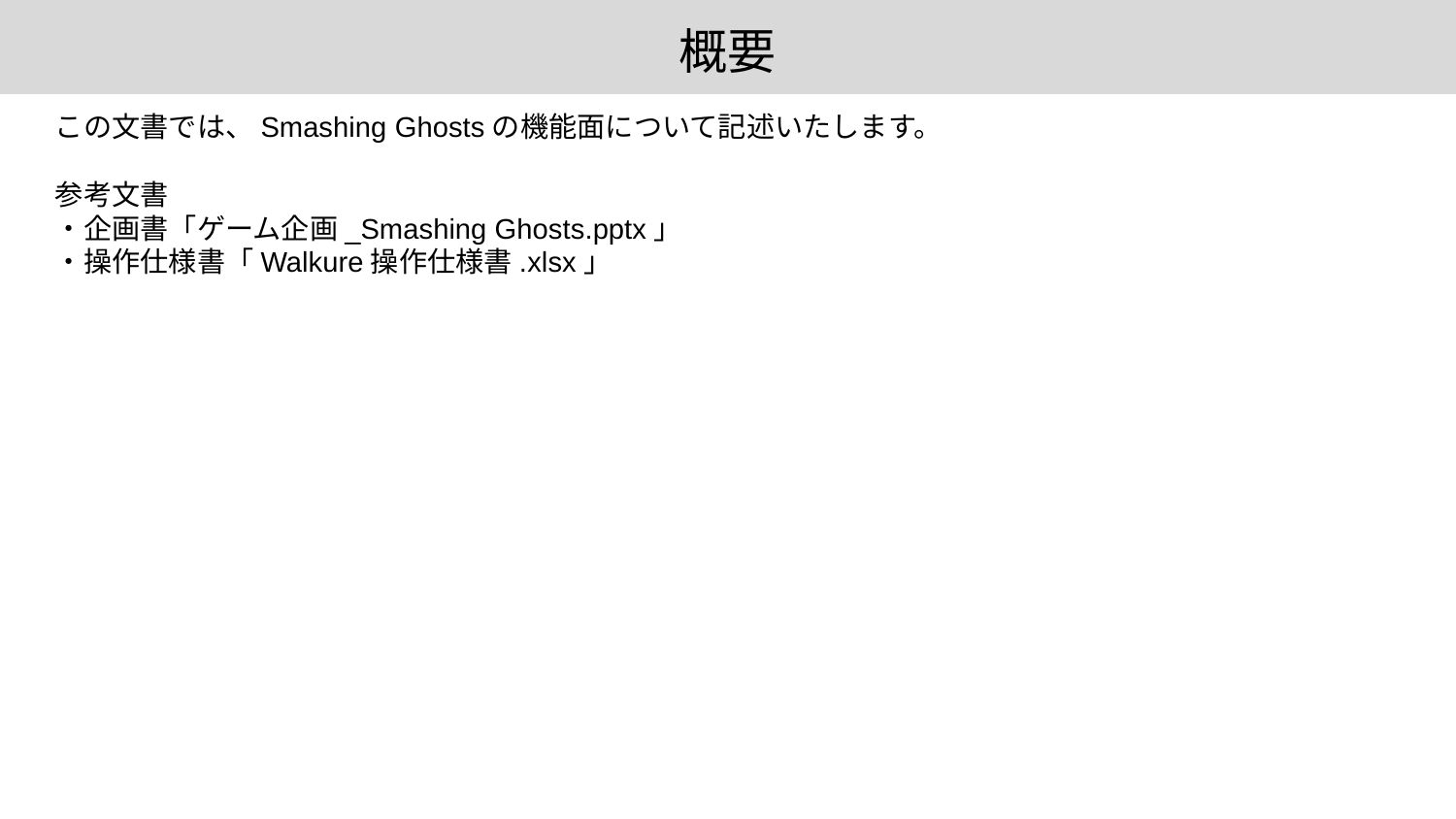

# 概要
この文書では、Smashing Ghostsの機能面について記述いたします。

参考文書
・企画書「ゲーム企画_Smashing Ghosts.pptx」
・操作仕様書「Walkure操作仕様書.xlsx」